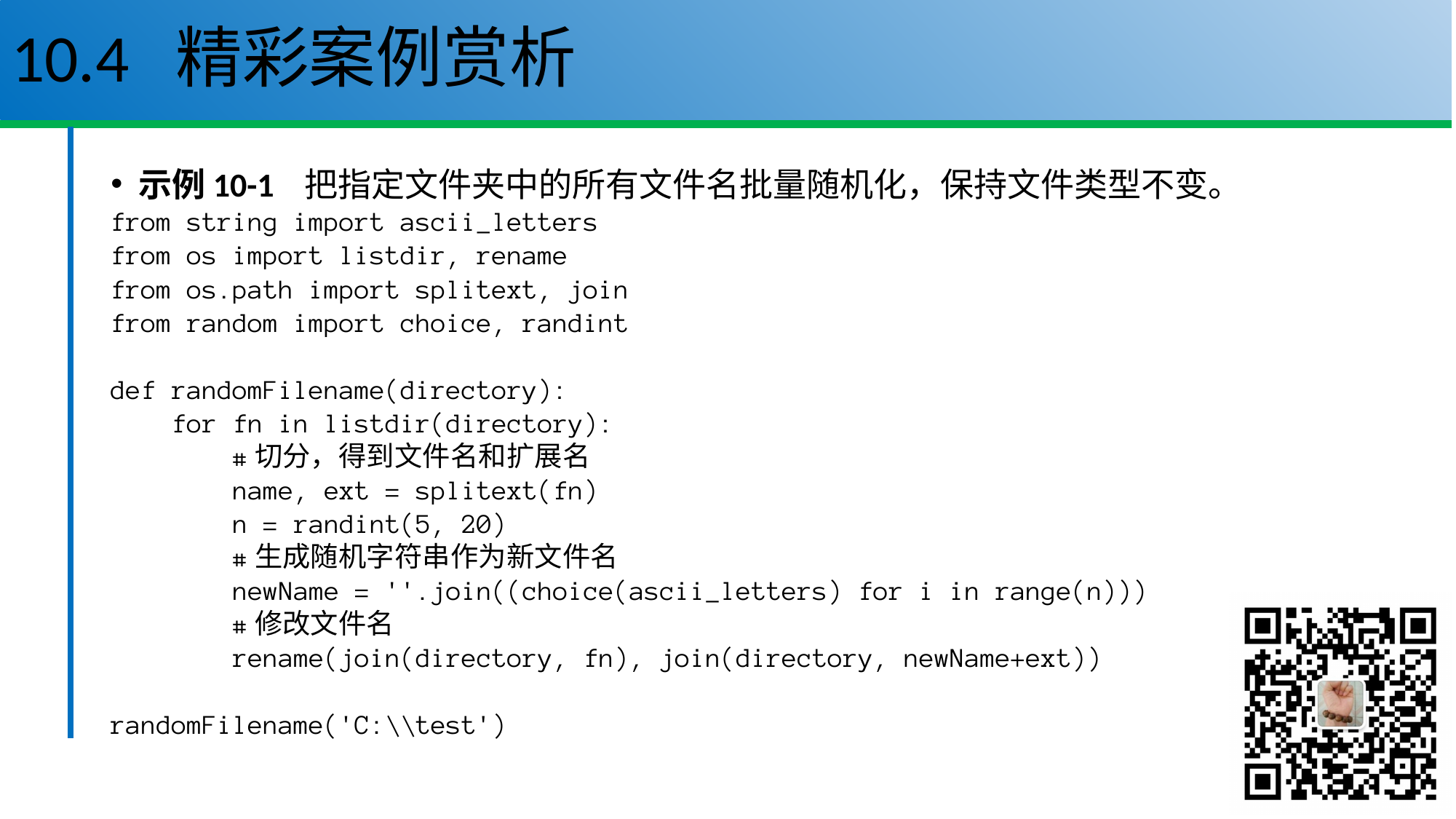

# 10.4  精彩案例赏析
示例10-1   把指定文件夹中的所有文件名批量随机化，保持文件类型不变。
from string import ascii_letters
from os import listdir, rename
from os.path import splitext, join
from random import choice, randint

def randomFilename(directory):
    for fn in listdir(directory):
        #切分，得到文件名和扩展名
        name, ext = splitext(fn)
        n = randint(5, 20)
        #生成随机字符串作为新文件名
        newName = ''.join((choice(ascii_letters) for i in range(n)))
        #修改文件名
        rename(join(directory, fn), join(directory, newName+ext))

randomFilename('C:\\test')
15